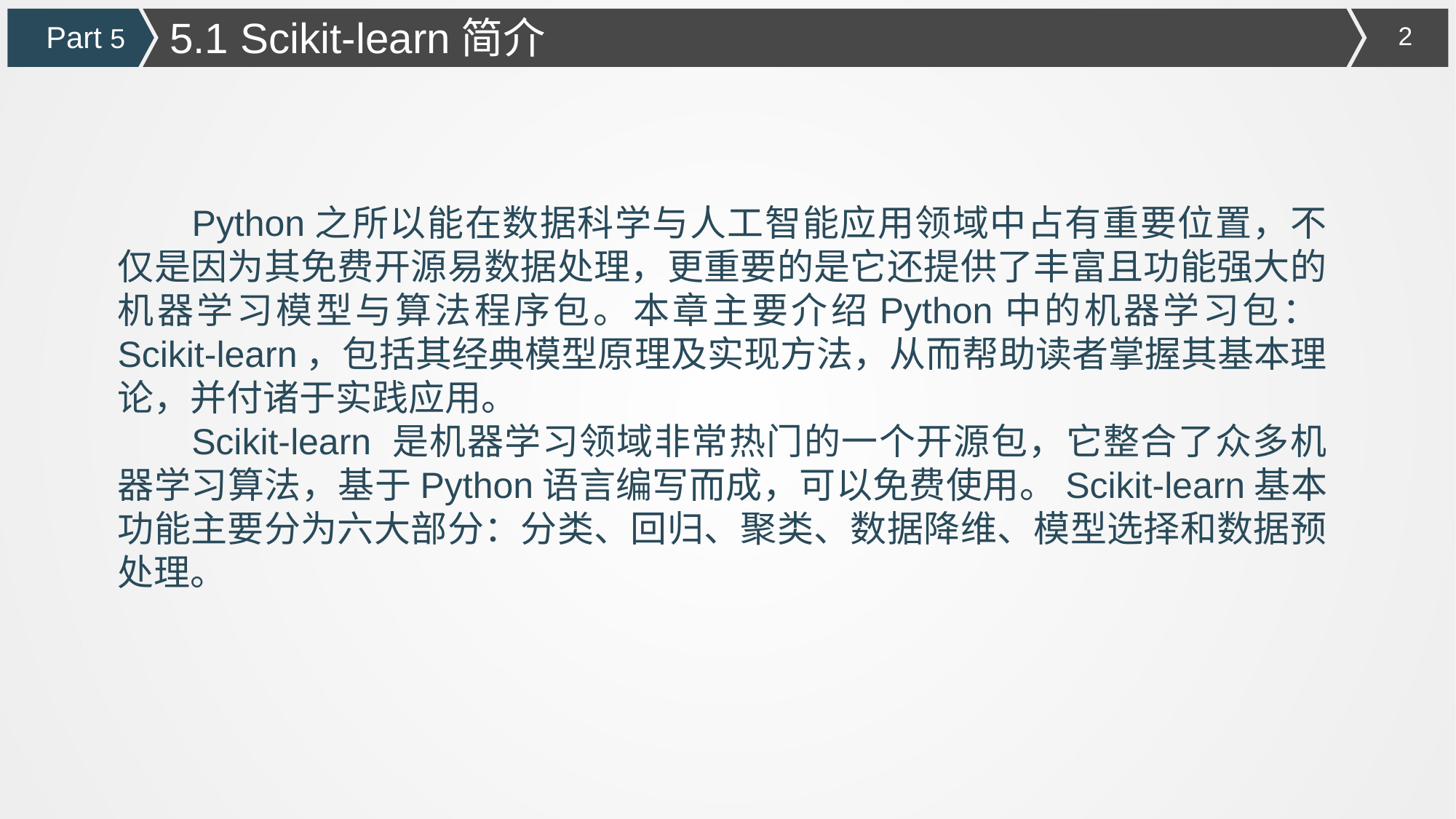

5.1 Scikit-learn简介
Part 5
  Python之所以能在数据科学与人工智能应用领域中占有重要位置，不仅是因为其免费开源易数据处理，更重要的是它还提供了丰富且功能强大的机器学习模型与算法程序包。本章主要介绍Python中的机器学习包：Scikit-learn，包括其经典模型原理及实现方法，从而帮助读者掌握其基本理论，并付诸于实践应用。
  Scikit-learn 是机器学习领域非常热门的一个开源包，它整合了众多机器学习算法，基于Python语言编写而成，可以免费使用。Scikit-learn基本功能主要分为六大部分：分类、回归、聚类、数据降维、模型选择和数据预处理。